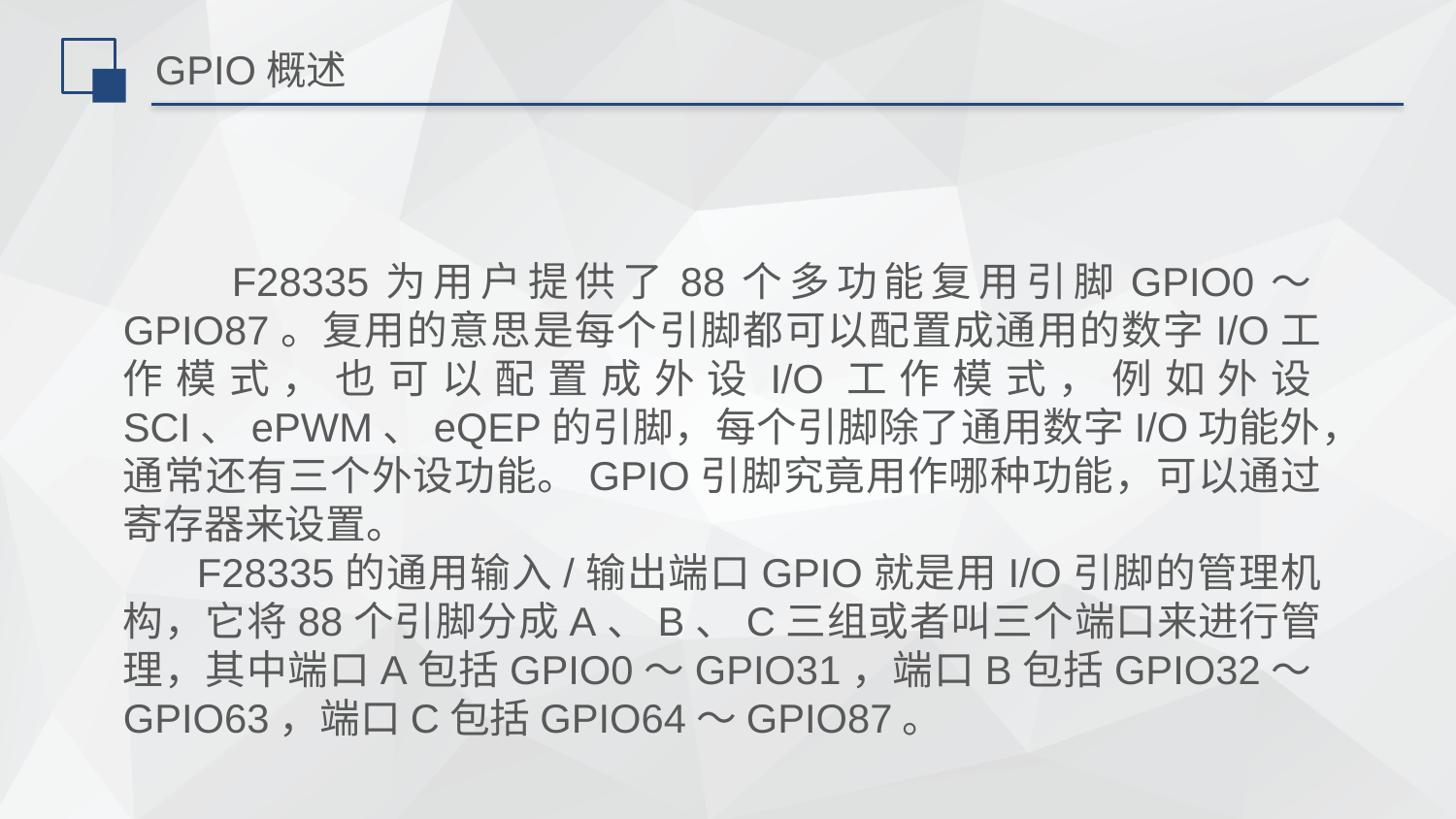

# GPIO概述
      F28335为用户提供了88个多功能复用引脚GPIO0～GPIO87。复用的意思是每个引脚都可以配置成通用的数字I/O工作模式，也可以配置成外设I/O工作模式，例如外设SCI、ePWM、eQEP的引脚，每个引脚除了通用数字I/O功能外，通常还有三个外设功能。GPIO引脚究竟用作哪种功能，可以通过寄存器来设置。
      F28335的通用输入/输出端口GPIO就是用I/O引脚的管理机构，它将88个引脚分成A、B、C三组或者叫三个端口来进行管理，其中端口A包括GPIO0～GPIO31，端口B包括GPIO32～GPIO63，端口C包括GPIO64～GPIO87。